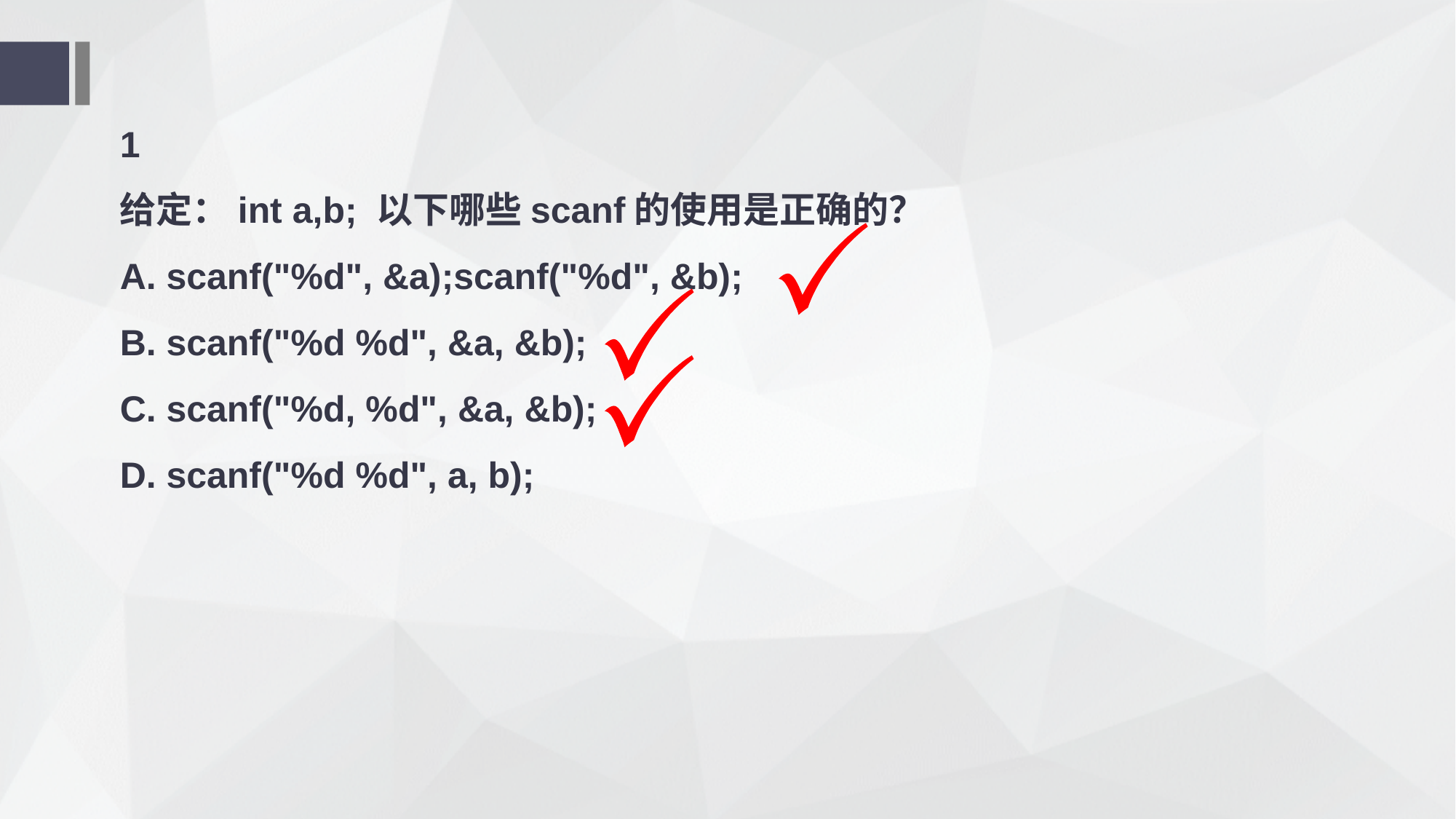

1
给定：int a,b; 以下哪些scanf的使用是正确的？
A. scanf("%d", &a);scanf("%d", &b);
B. scanf("%d %d", &a, &b);
C. scanf("%d, %d", &a, &b);
D. scanf("%d %d", a, b);